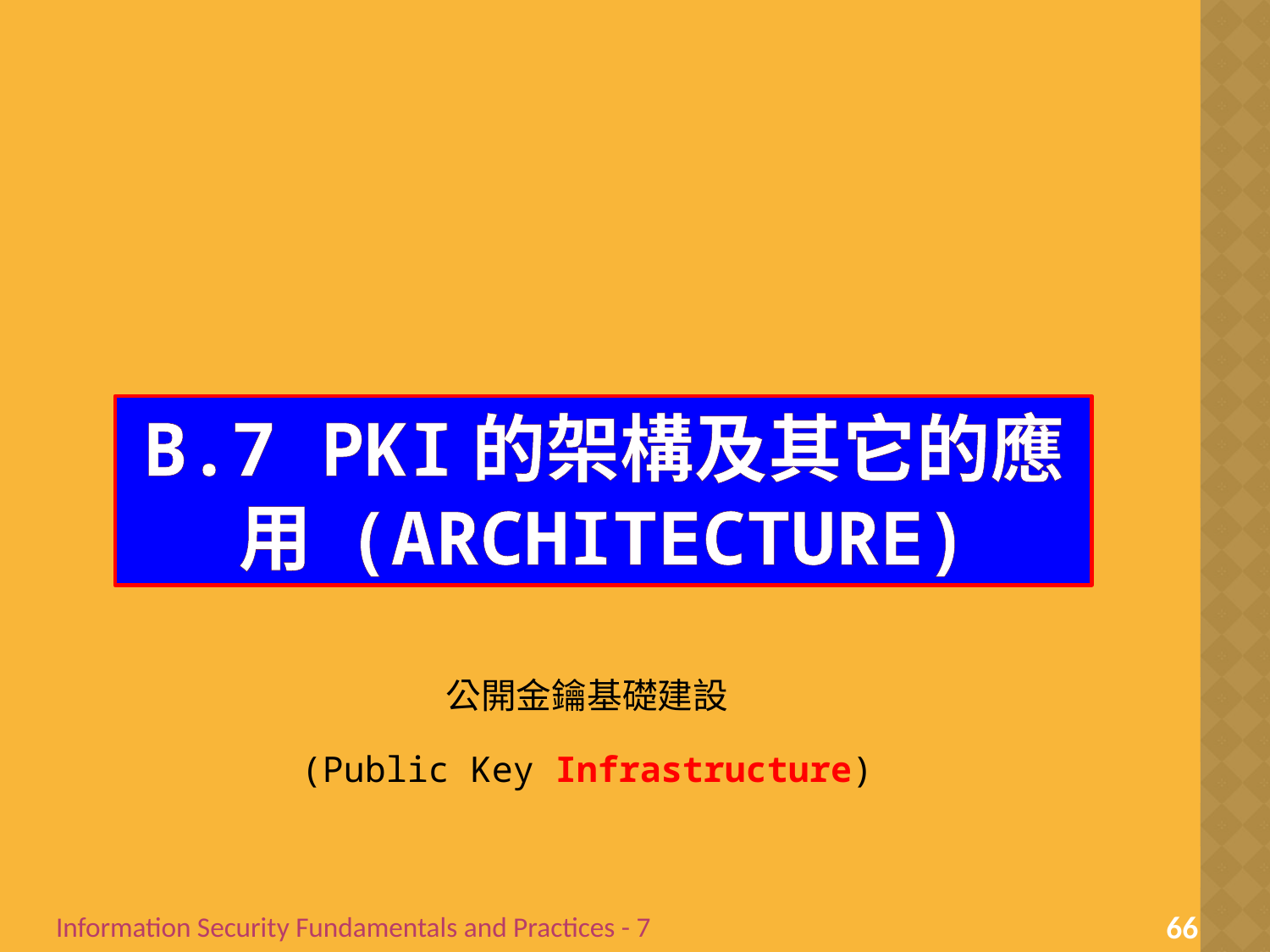

# B.7 PKI的架構及其它的應用 (Architecture)
公開金鑰基礎建設
(Public Key Infrastructure)